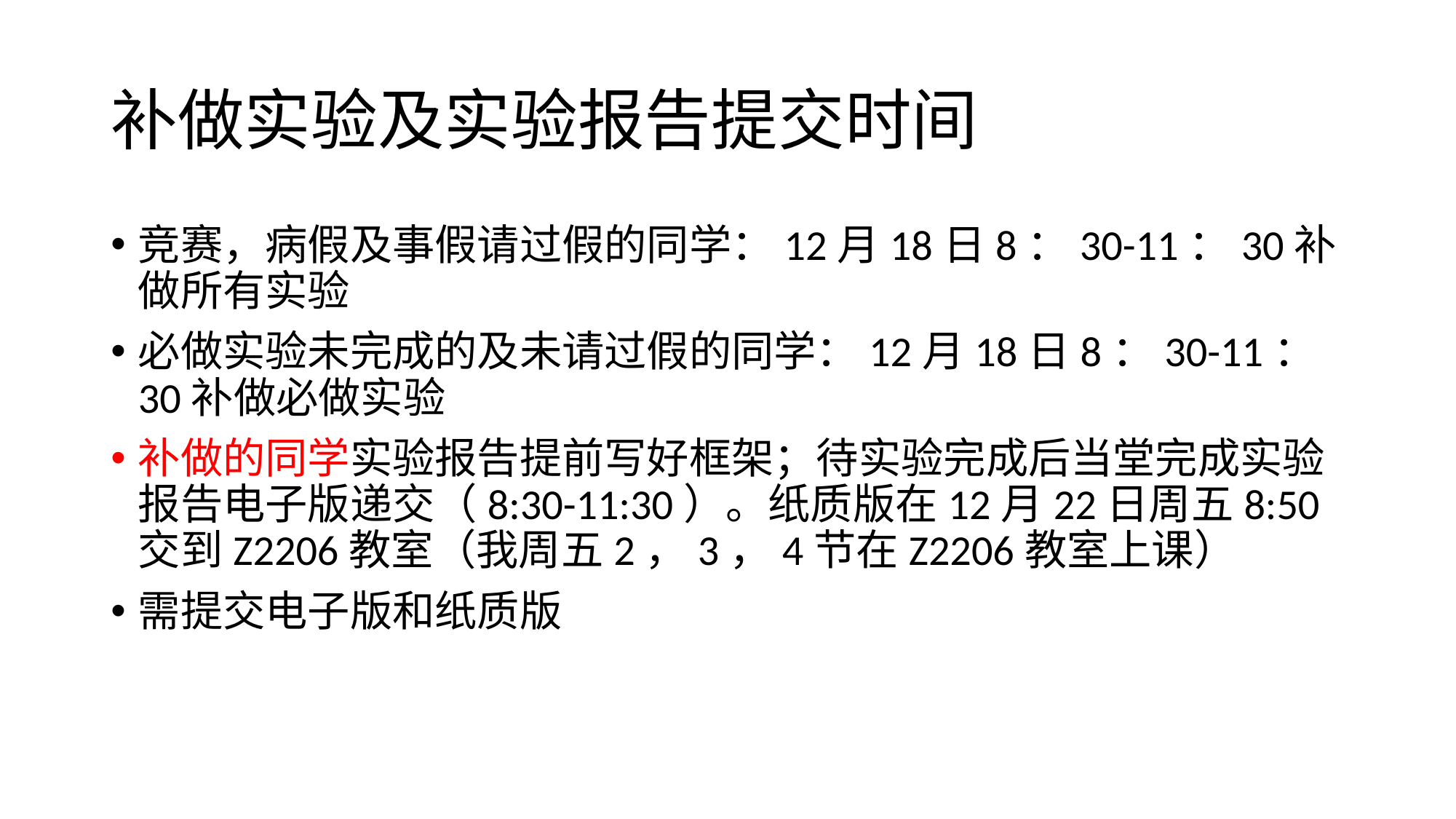

# 补做实验及实验报告提交时间
竞赛，病假及事假请过假的同学：12月18日8：30-11：30补做所有实验
必做实验未完成的及未请过假的同学：12月18日8：30-11：30补做必做实验
补做的同学实验报告提前写好框架；待实验完成后当堂完成实验报告电子版递交（8:30-11:30）。纸质版在12月22日周五8:50交到Z2206教室（我周五2，3，4节在Z2206教室上课）
需提交电子版和纸质版